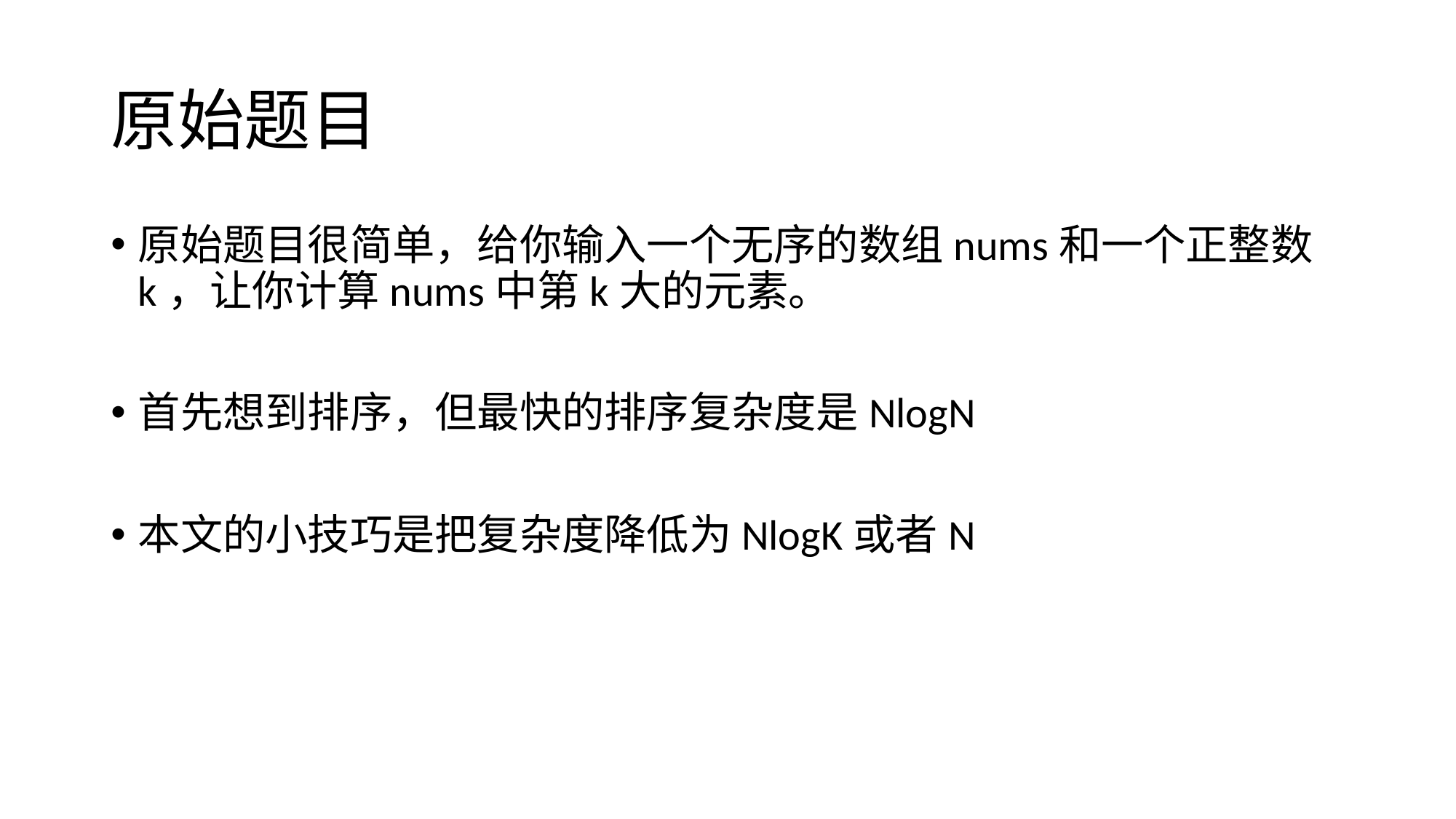

# 原始题目
原始题目很简单，给你输入一个无序的数组nums和一个正整数k，让你计算nums中第k大的元素。

首先想到排序，但最快的排序复杂度是NlogN

本文的小技巧是把复杂度降低为NlogK或者N